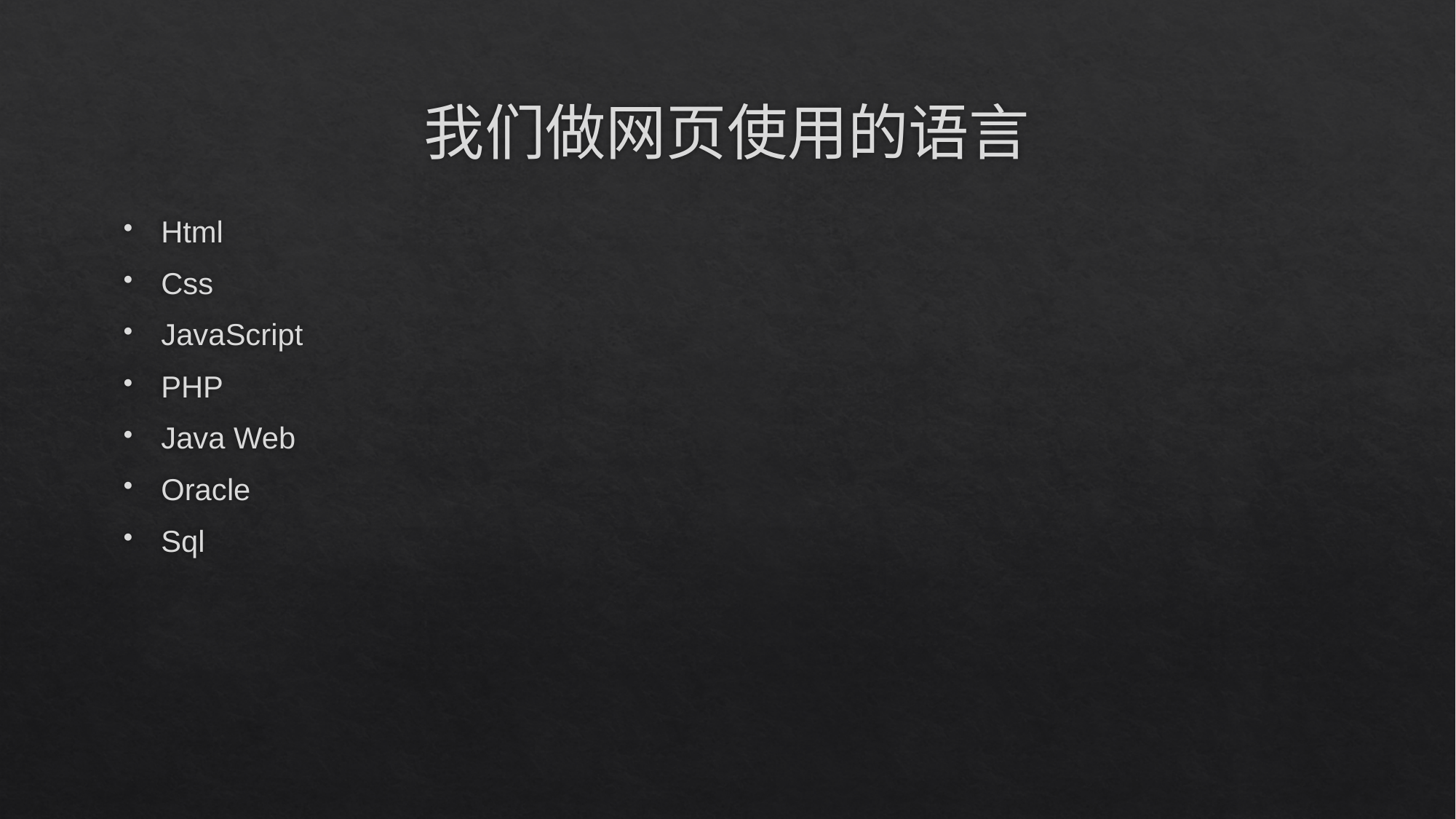

# 我们做网页使用的语言
Html
Css
JavaScript
PHP
Java Web
Oracle
Sql